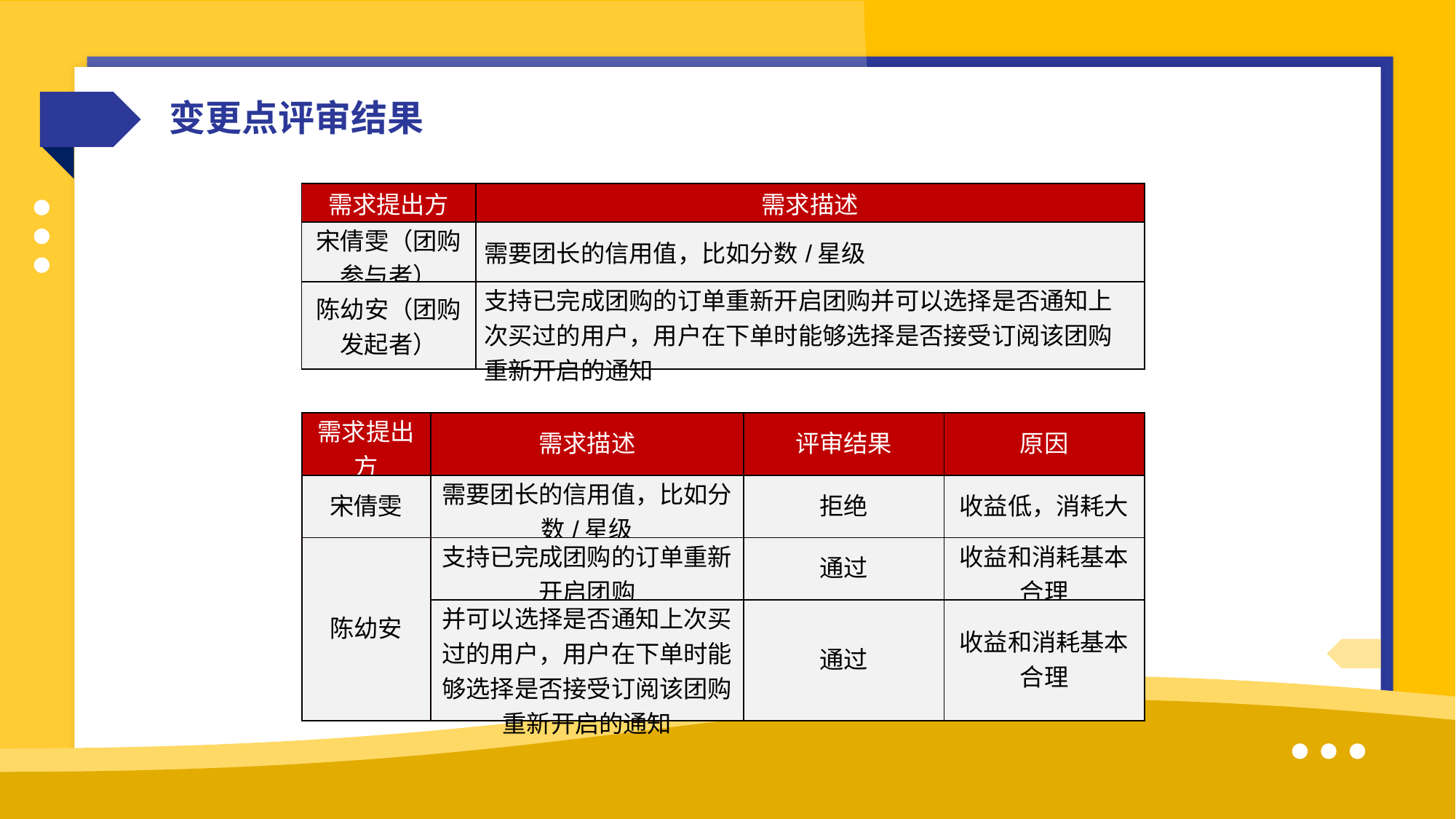

变更点评审结果
| 需求提出方 | 需求描述 |
| --- | --- |
| 宋倩雯（团购参与者） | 需要团长的信用值，比如分数/星级 |
| 陈幼安（团购发起者） | 支持已完成团购的订单重新开启团购并可以选择是否通知上次买过的用户，用户在下单时能够选择是否接受订阅该团购重新开启的通知 |
| 需求提出方 | 需求描述 | 评审结果 | 原因 |
| --- | --- | --- | --- |
| 宋倩雯 | 需要团长的信用值，比如分数/星级 | 拒绝 | 收益低，消耗大 |
| 陈幼安 | 支持已完成团购的订单重新开启团购 | 通过 | 收益和消耗基本合理 |
|  | 并可以选择是否通知上次买过的用户，用户在下单时能够选择是否接受订阅该团购重新开启的通知 | 通过 | 收益和消耗基本合理 |